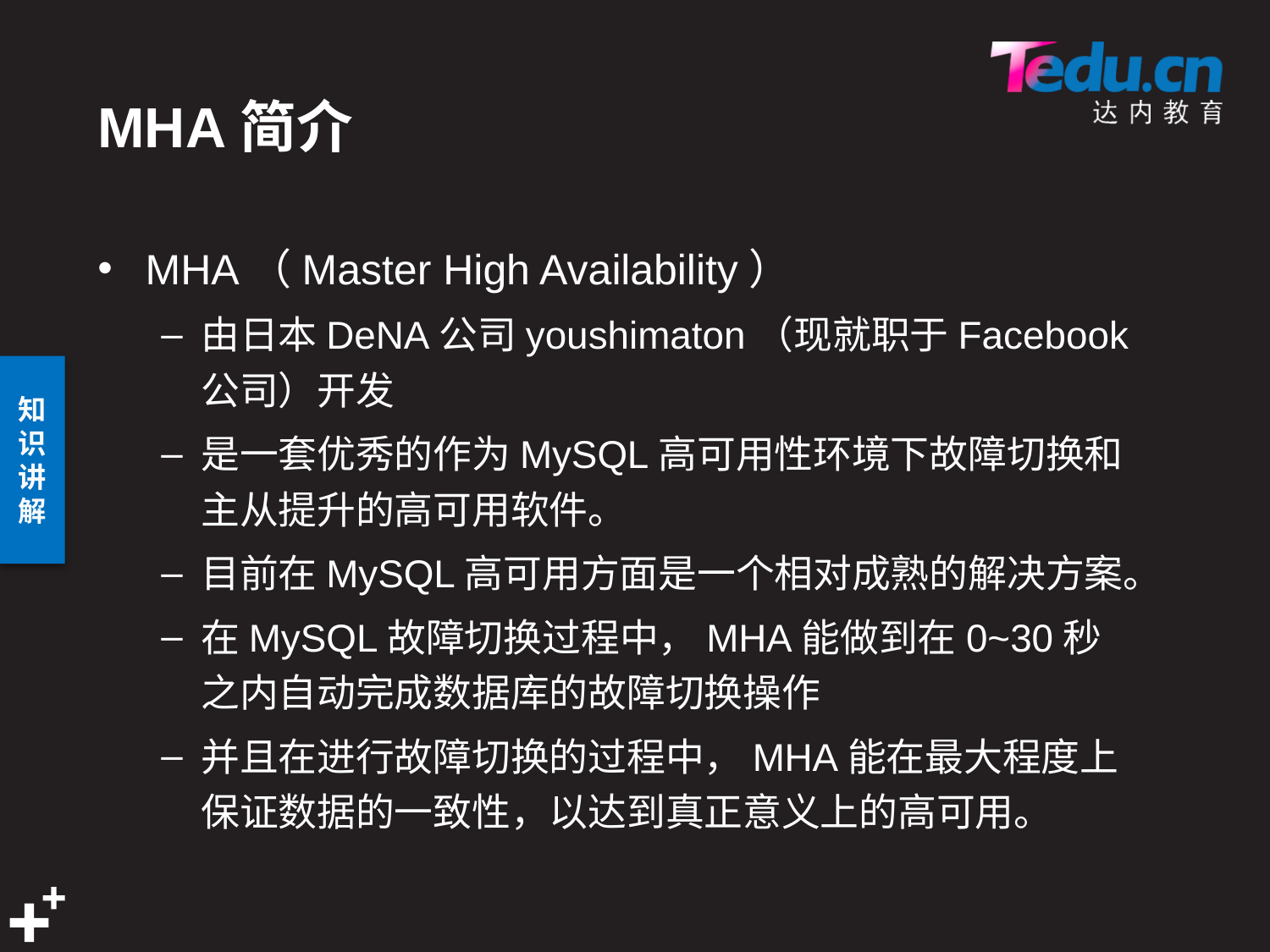

# MHA简介
MHA（Master High Availability）
由日本DeNA公司youshimaton（现就职于Facebook公司）开发
是一套优秀的作为MySQL高可用性环境下故障切换和主从提升的高可用软件。
目前在MySQL高可用方面是一个相对成熟的解决方案。
在MySQL故障切换过程中，MHA能做到在0~30秒之内自动完成数据库的故障切换操作
并且在进行故障切换的过程中，MHA能在最大程度上保证数据的一致性，以达到真正意义上的高可用。